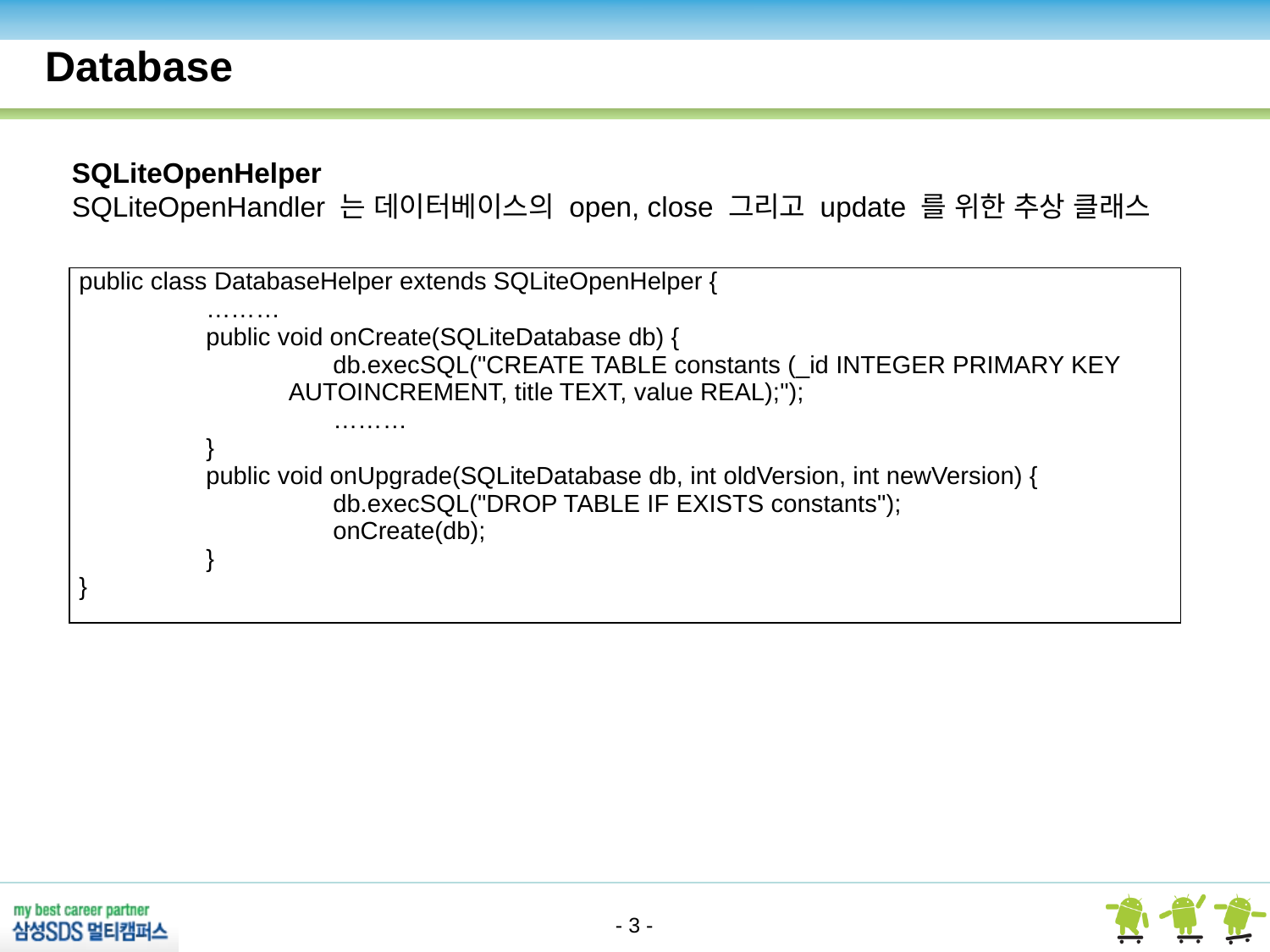

Database
SQLiteOpenHelper
SQLiteOpenHandler 는 데이터베이스의 open, close 그리고 update 를 위한 추상 클래스

| public class DatabaseHelper extends SQLiteOpenHelper { ……… public void onCreate(SQLiteDatabase db) { db.execSQL("CREATE TABLE constants (\_id INTEGER PRIMARY KEY AUTOINCREMENT, title TEXT, value REAL);"); ……… } public void onUpgrade(SQLiteDatabase db, int oldVersion, int newVersion) { db.execSQL("DROP TABLE IF EXISTS constants"); onCreate(db); } } |
| --- |
- 3 -